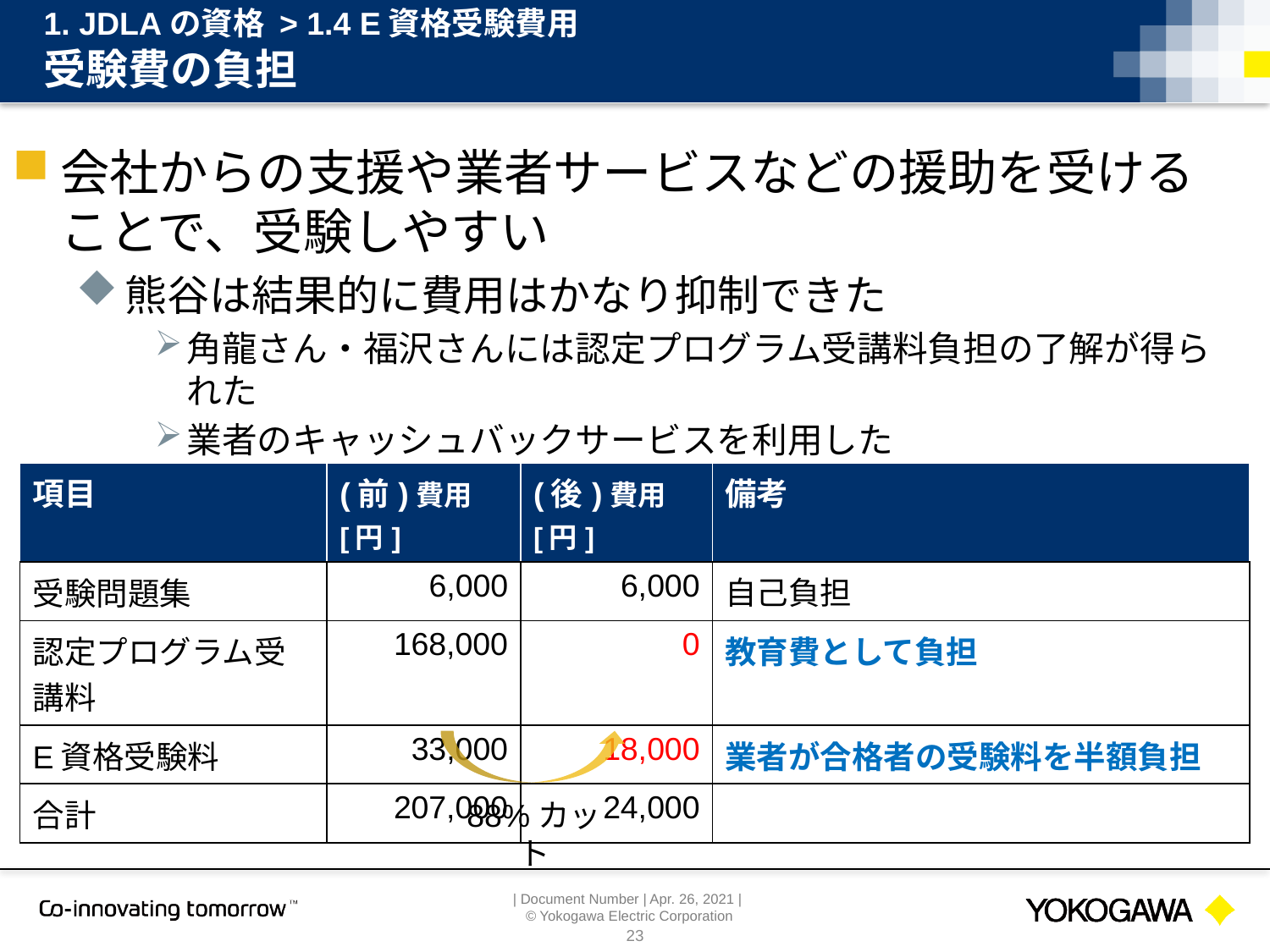

1. JDLAの資格 > 1.4 E資格受験費用
# 受験費の負担
会社からの支援や業者サービスなどの援助を受けることで、受験しやすい
熊谷は結果的に費用はかなり抑制できた
角龍さん・福沢さんには認定プログラム受講料負担の了解が得られた
業者のキャッシュバックサービスを利用した
| 項目 | (前)費用 [円] | (後)費用 [円] | 備考 |
| --- | --- | --- | --- |
| 受験問題集 | 6,000 | 6,000 | 自己負担 |
| 認定プログラム受講料 | 168,000 | 0 | 教育費として負担 |
| E資格受験料 | 33,000 | 18,000 | 業者が合格者の受験料を半額負担 |
| 合計 | 207,000 | 24,000 |  |

88%カット
23